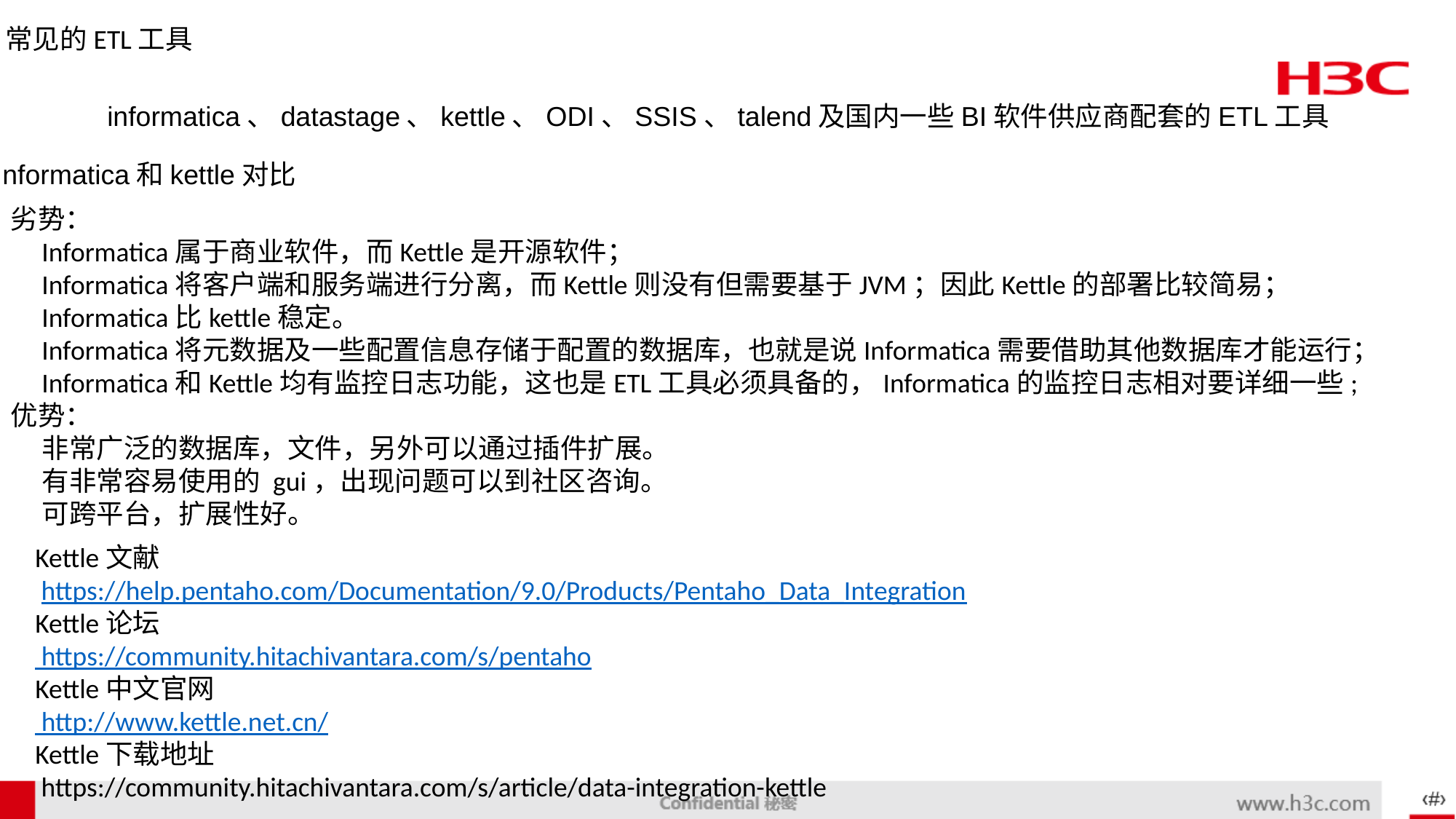

常见的ETL工具
informatica、datastage、kettle、ODI、SSIS、talend及国内一些BI软件供应商配套的ETL工具
Informatica和kettle对比
劣势：
     Informatica属于商业软件，而Kettle是开源软件；
     Informatica将客户端和服务端进行分离，而Kettle则没有但需要基于JVM；因此Kettle的部署比较简易；
     Informatica比kettle稳定。
     Informatica将元数据及一些配置信息存储于配置的数据库，也就是说Informatica需要借助其他数据库才能运行；
     Informatica和Kettle均有监控日志功能，这也是ETL工具必须具备的，Informatica的监控日志相对要详细一些;
优势：
    非常广泛的数据库，文件，另外可以通过插件扩展。
    有非常容易使用的 gui，出现问题可以到社区咨询。
    可跨平台，扩展性好。

Kettle文献
 https://help.pentaho.com/Documentation/9.0/Products/Pentaho_Data_Integration
Kettle论坛
 https://community.hitachivantara.com/s/pentaho
Kettle中文官网
 http://www.kettle.net.cn/
Kettle下载地址
 https://community.hitachivantara.com/s/article/data-integration-kettle